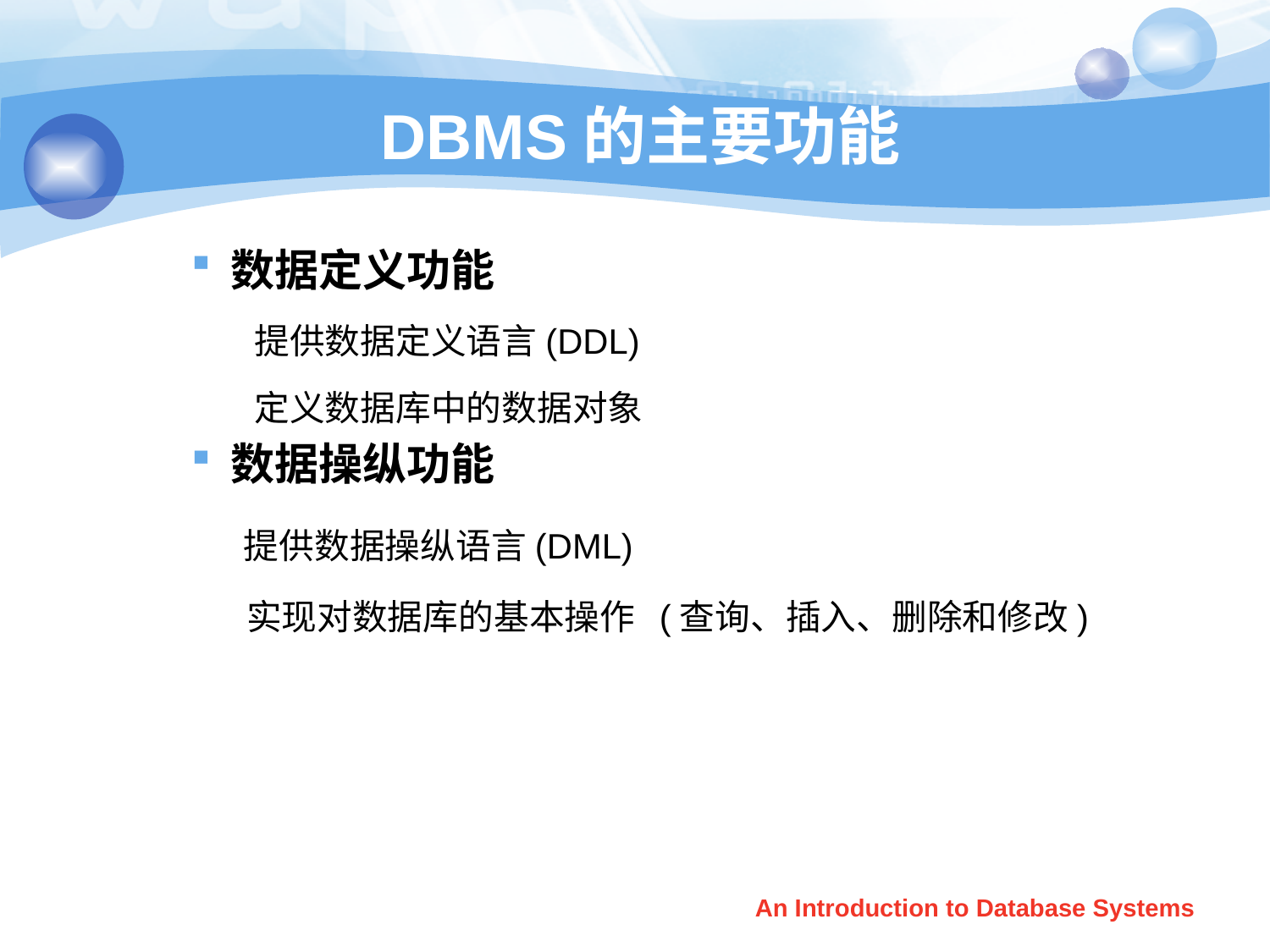

# DBMS的主要功能
数据定义功能
       提供数据定义语言(DDL)
       定义数据库中的数据对象
数据操纵功能
     提供数据操纵语言(DML)
      实现对数据库的基本操作  (查询、插入、删除和修改)
An Introduction to Database Systems